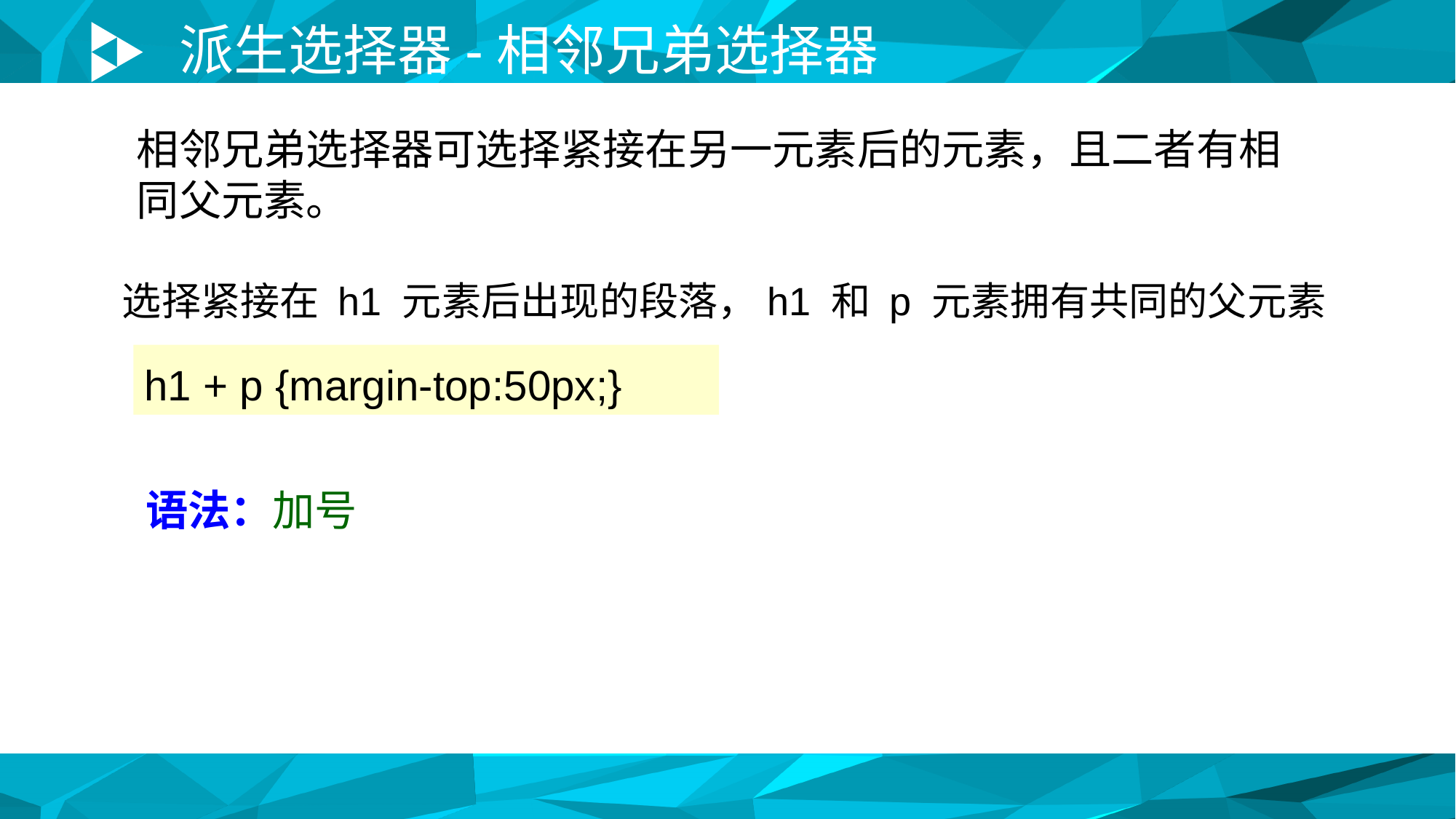

派生选择器-相邻兄弟选择器
相邻兄弟选择器可选择紧接在另一元素后的元素，且二者有相同父元素。
选择紧接在 h1 元素后出现的段落，h1 和 p 元素拥有共同的父元素
h1 + p {margin-top:50px;}
语法：加号